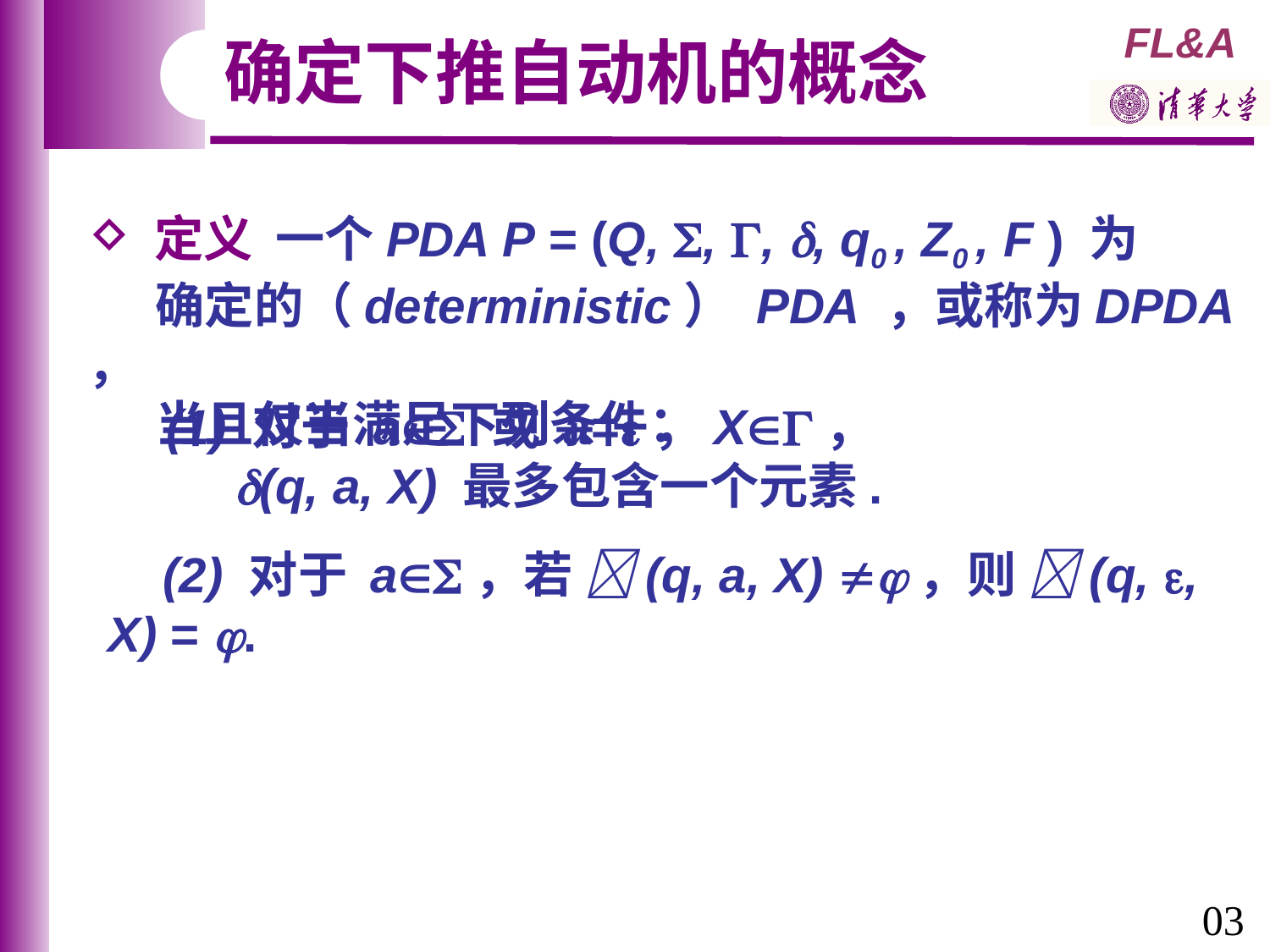

确定下推自动机的概念
 定义  一个PDA P = (Q, Σ, Γ, δ, q0 , Z0 , F ) 为
     确定的（deterministic） PDA ，或称为DPDA ，
     当且仅当满足下列条件：
     (1) 对于 a∈Σ 或 a=ε，X∈Γ，
          δ(q, a, X) 最多包含一个元素.
    (2) 对于 a∈Σ，若 δ(q, a, X) ≠ϕ，则 δ(q, ε, X) = ϕ.
03